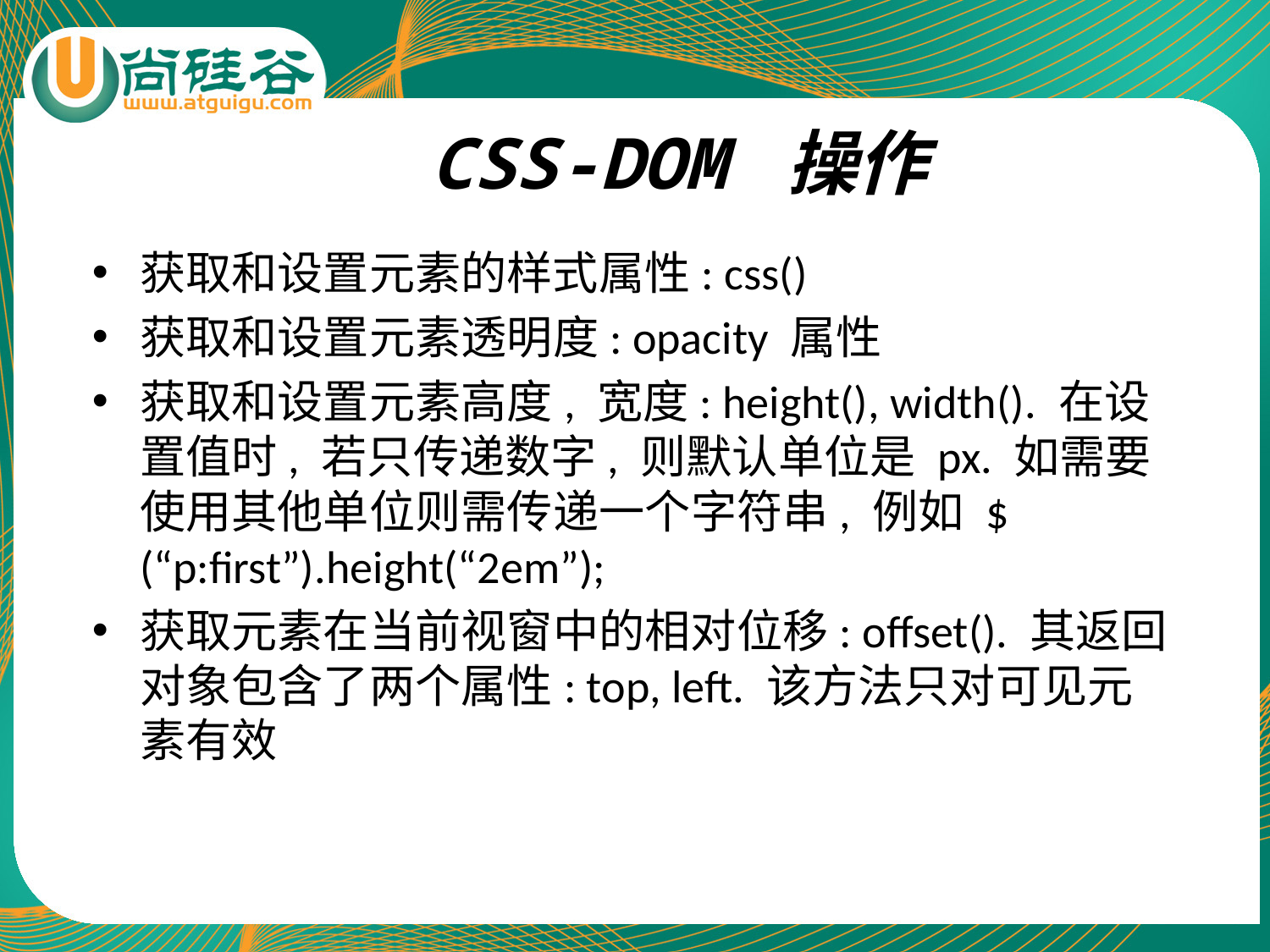

# CSS-DOM 操作
获取和设置元素的样式属性: css()
获取和设置元素透明度: opacity 属性
获取和设置元素高度, 宽度: height(), width(). 在设置值时, 若只传递数字, 则默认单位是 px. 如需要使用其他单位则需传递一个字符串, 例如 $(“p:first”).height(“2em”);
获取元素在当前视窗中的相对位移: offset(). 其返回对象包含了两个属性: top, left. 该方法只对可见元素有效